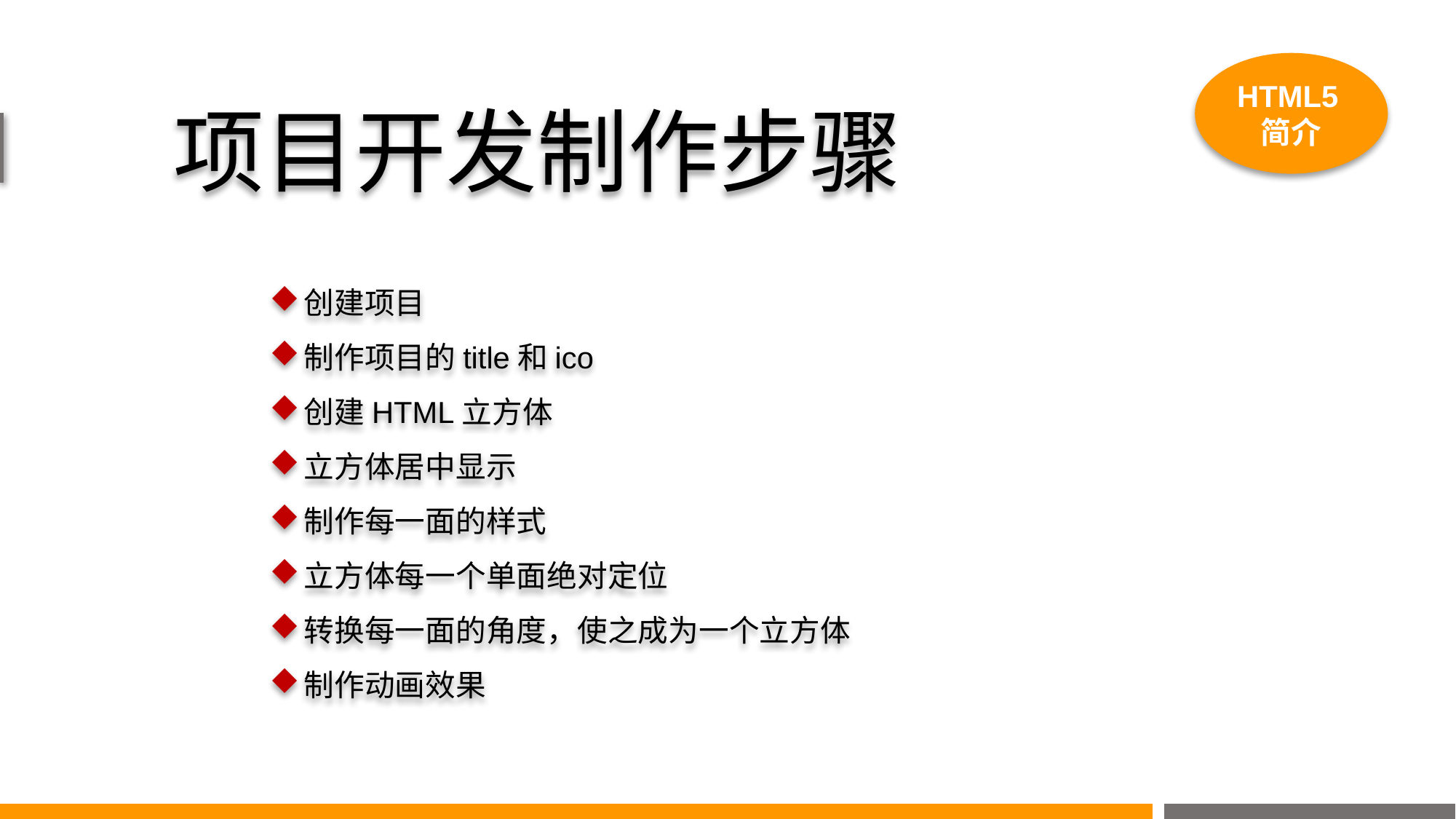

HTML5简介

# 项目开发制作步骤
创建项目
制作项目的title和ico
创建HTML立方体
立方体居中显示
制作每一面的样式
立方体每一个单面绝对定位
转换每一面的角度，使之成为一个立方体
制作动画效果